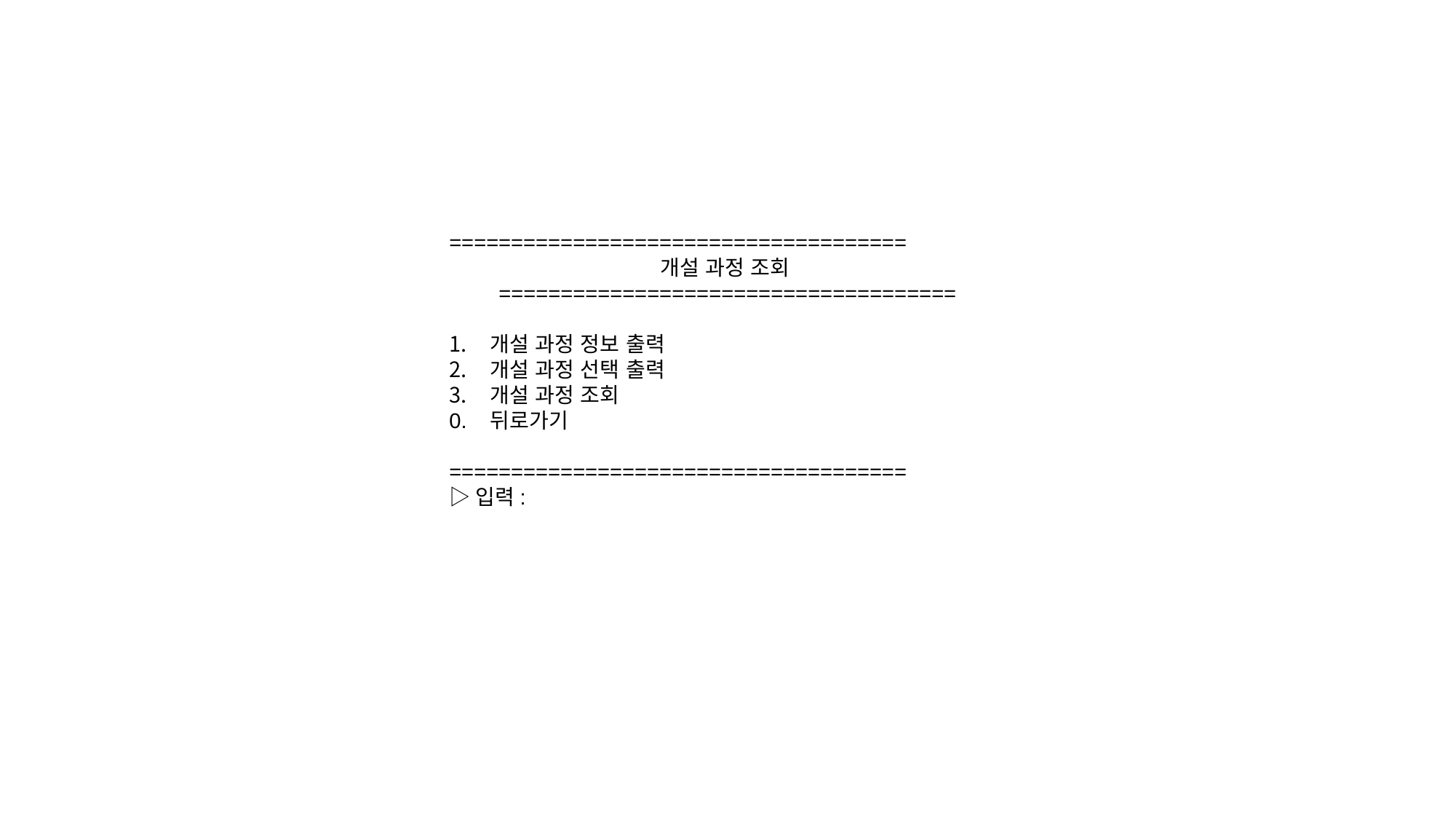

=====================================
개설 과정 조회=====================================

개설 과정 정보 출력
개설 과정 선택 출력
개설 과정 조회
0.   뒤로가기

=====================================
▷입력: